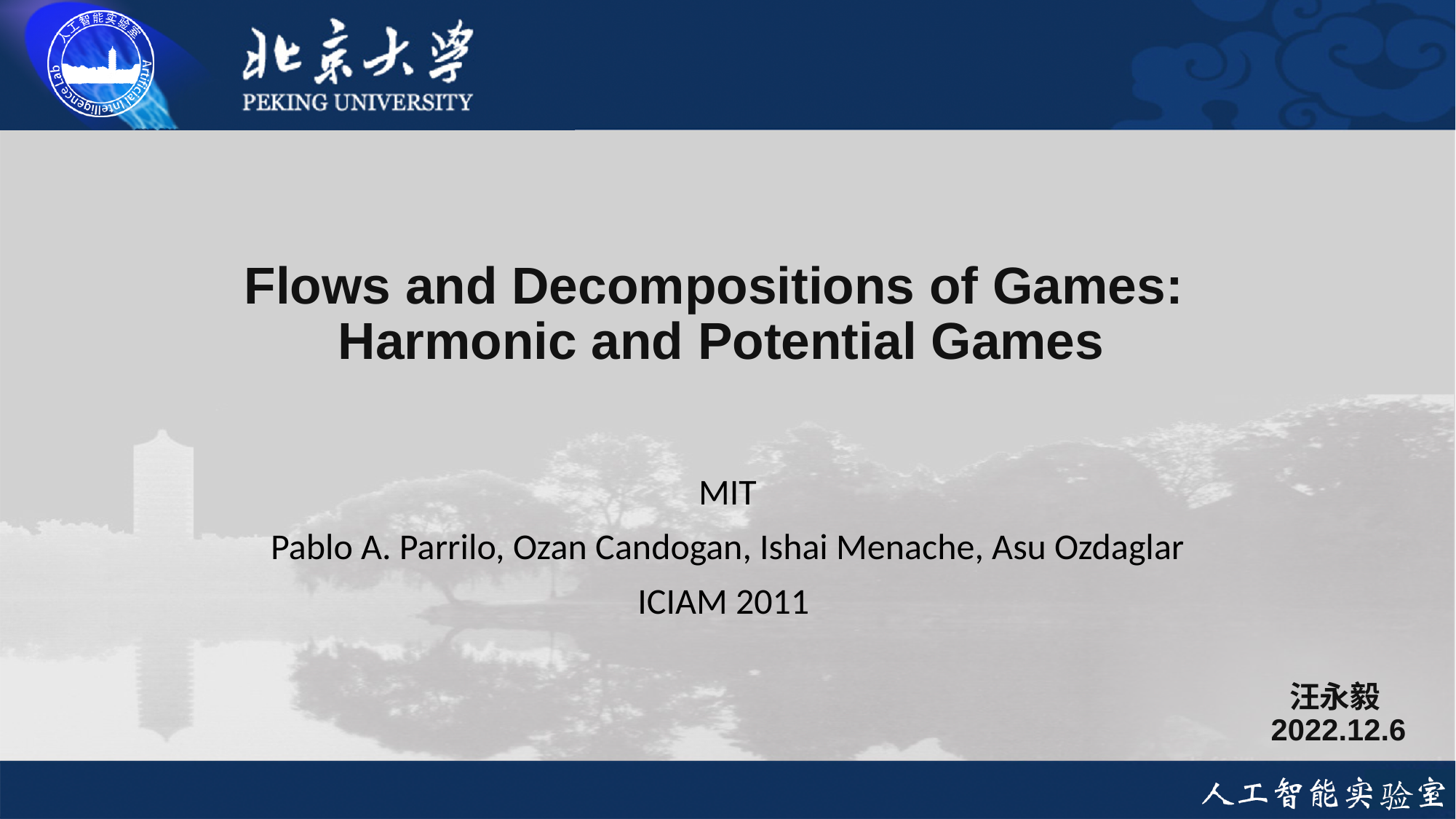

# Flows and Decompositions of Games: Harmonic and Potential Games
MIT
Pablo A. Parrilo, Ozan Candogan, Ishai Menache, Asu Ozdaglar
ICIAM 2011
汪永毅
2022.12.6